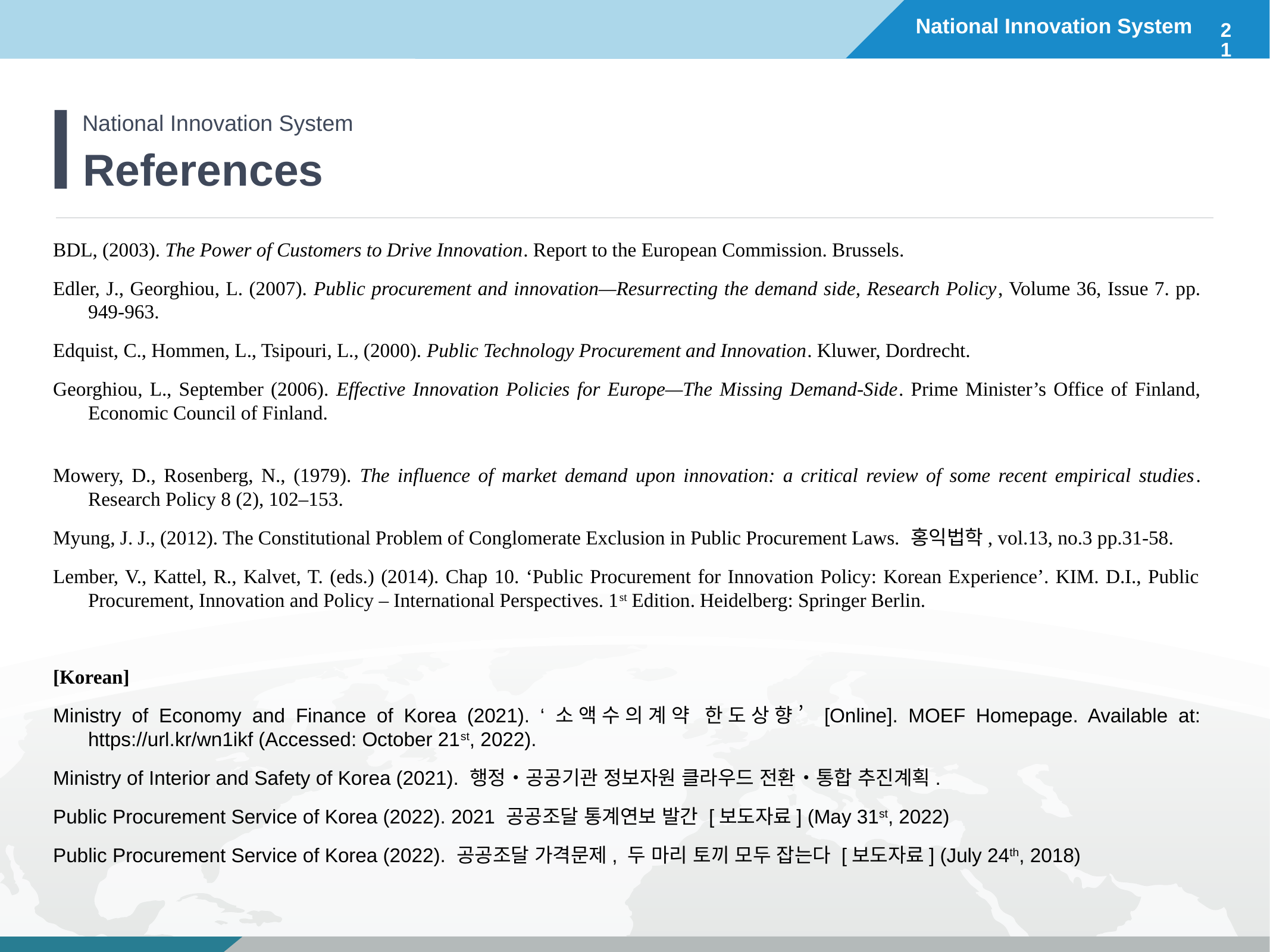

21
National Innovation System
References
BDL, (2003). The Power of Customers to Drive Innovation. Report to the European Commission. Brussels.
Edler, J., Georghiou, L. (2007). Public procurement and innovation—Resurrecting the demand side, Research Policy, Volume 36, Issue 7. pp. 949-963.
Edquist, C., Hommen, L., Tsipouri, L., (2000). Public Technology Procurement and Innovation. Kluwer, Dordrecht.
Georghiou, L., September (2006). Effective Innovation Policies for Europe—The Missing Demand-Side. Prime Minister’s Office of Finland, Economic Council of Finland.

Mowery, D., Rosenberg, N., (1979). The influence of market demand upon innovation: a critical review of some recent empirical studies. Research Policy 8 (2), 102–153.
Myung, J. J., (2012). The Constitutional Problem of Conglomerate Exclusion in Public Procurement Laws. 홍익법학, vol.13, no.3 pp.31-58.
Lember, V., Kattel, R., Kalvet, T. (eds.) (2014). Chap 10. ‘Public Procurement for Innovation Policy: Korean Experience’. KIM. D.I., Public Procurement, Innovation and Policy – International Perspectives. 1st Edition. Heidelberg: Springer Berlin.

[Korean]
Ministry of Economy and Finance of Korea (2021). ‘소액수의계약 한도상향’ [Online]. MOEF Homepage. Available at: https://url.kr/wn1ikf (Accessed: October 21st, 2022).
Ministry of Interior and Safety of Korea (2021). 행정‧공공기관 정보자원 클라우드 전환‧통합 추진계획.
Public Procurement Service of Korea (2022). 2021 공공조달 통계연보 발간 [보도자료] (May 31st, 2022)
Public Procurement Service of Korea (2022). 공공조달 가격문제, 두 마리 토끼 모두 잡는다 [보도자료] (July 24th, 2018)